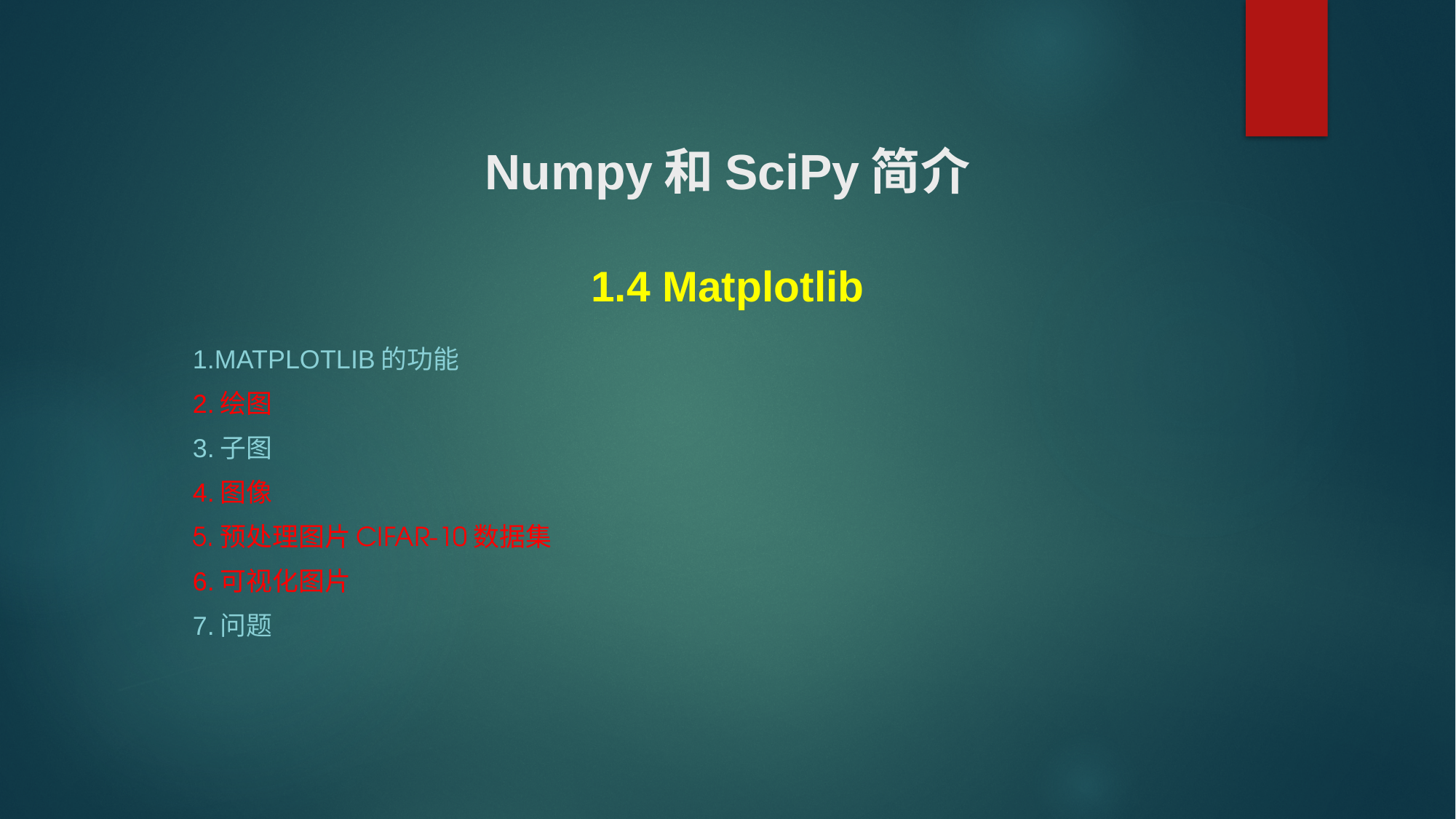

# Numpy和SciPy简介 1.4 Matplotlib
1.Matplotlib的功能
2.绘图
3.子图
4.图像
5.预处理图片CIFAR-10数据集
6.可视化图片
7.问题